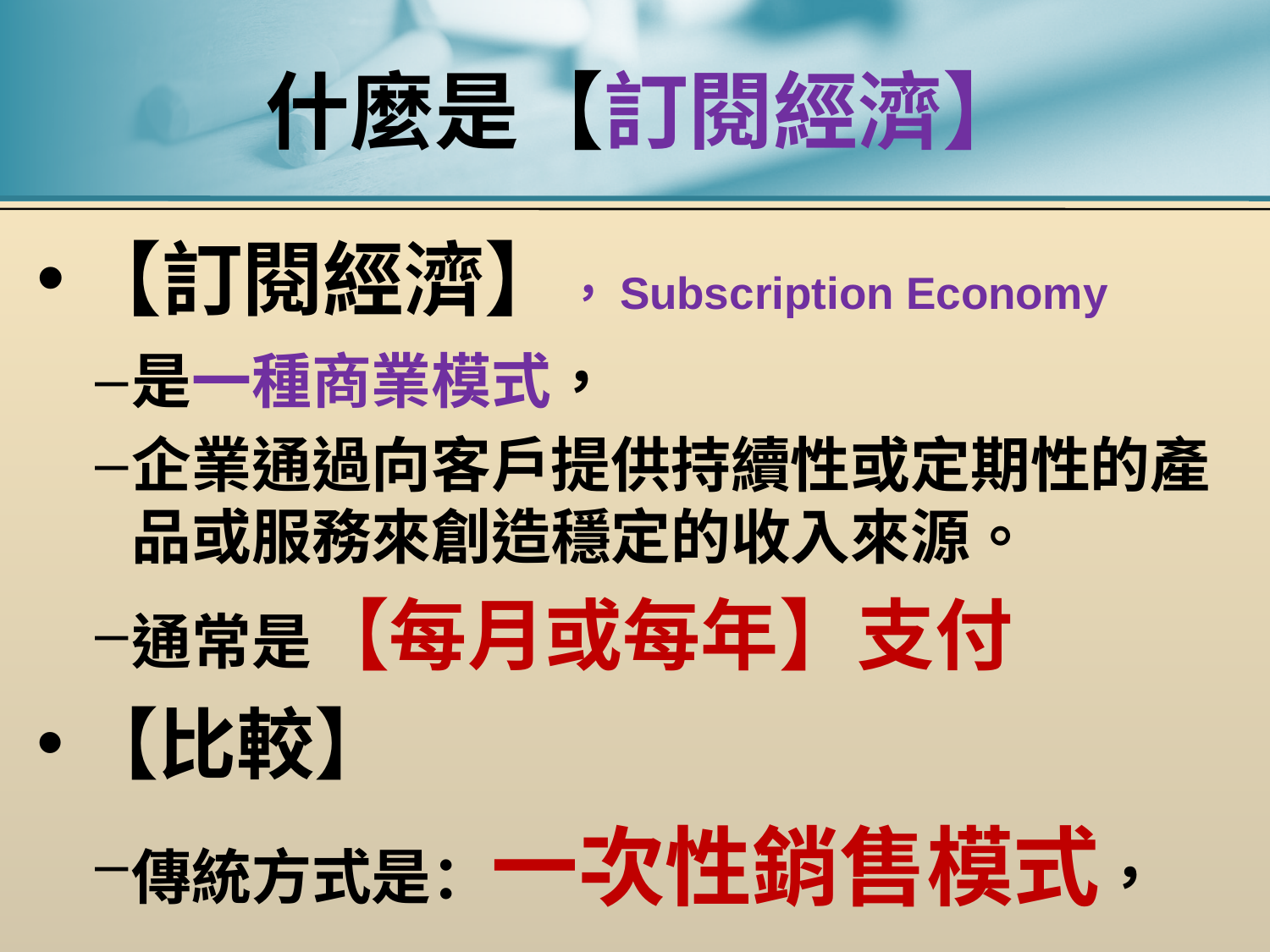

# 什麼是【訂閱經濟】
【訂閱經濟】，Subscription Economy
是一種商業模式，
企業通過向客戶提供持續性或定期性的產品或服務來創造穩定的收入來源。
通常是【每月或每年】支付
【比較】
傳統方式是：一次性銷售模式，